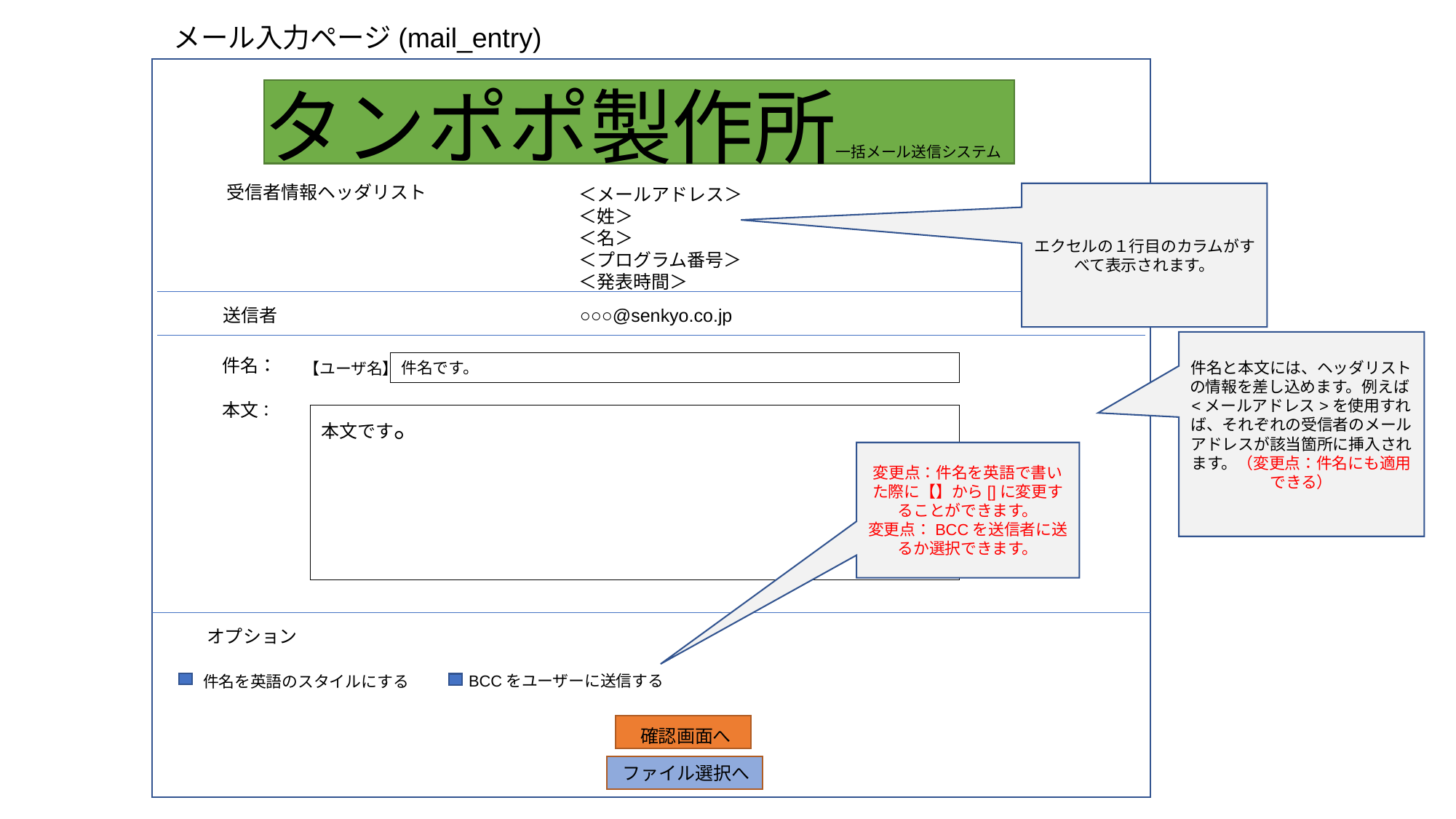

メール入力ページ(mail_entry)

タンポポ製作所一括メール送信システム

受信者情報ヘッダリスト
＜メールアドレス＞
＜姓＞
＜名＞
＜プログラム番号＞
＜発表時間＞
エクセルの１行目のカラムがすべて表示されます。
○○○@senkyo.co.jp
送信者
件名と本文には、ヘッダリストの情報を差し込めます。例えば<メールアドレス>を使用すれば、それぞれの受信者のメールアドレスが該当箇所に挿入されます。（変更点：件名にも適用できる）

件名：
件名です。
【ユーザ名】
本文：
本文です。

変更点：件名を英語で書いた際に【】から[]に変更することができます。
変更点：BCCを送信者に送るか選択できます。
オプション
BCCをユーザーに送信する
件名を英語のスタイルにする

確認画面へ

ファイル選択へ